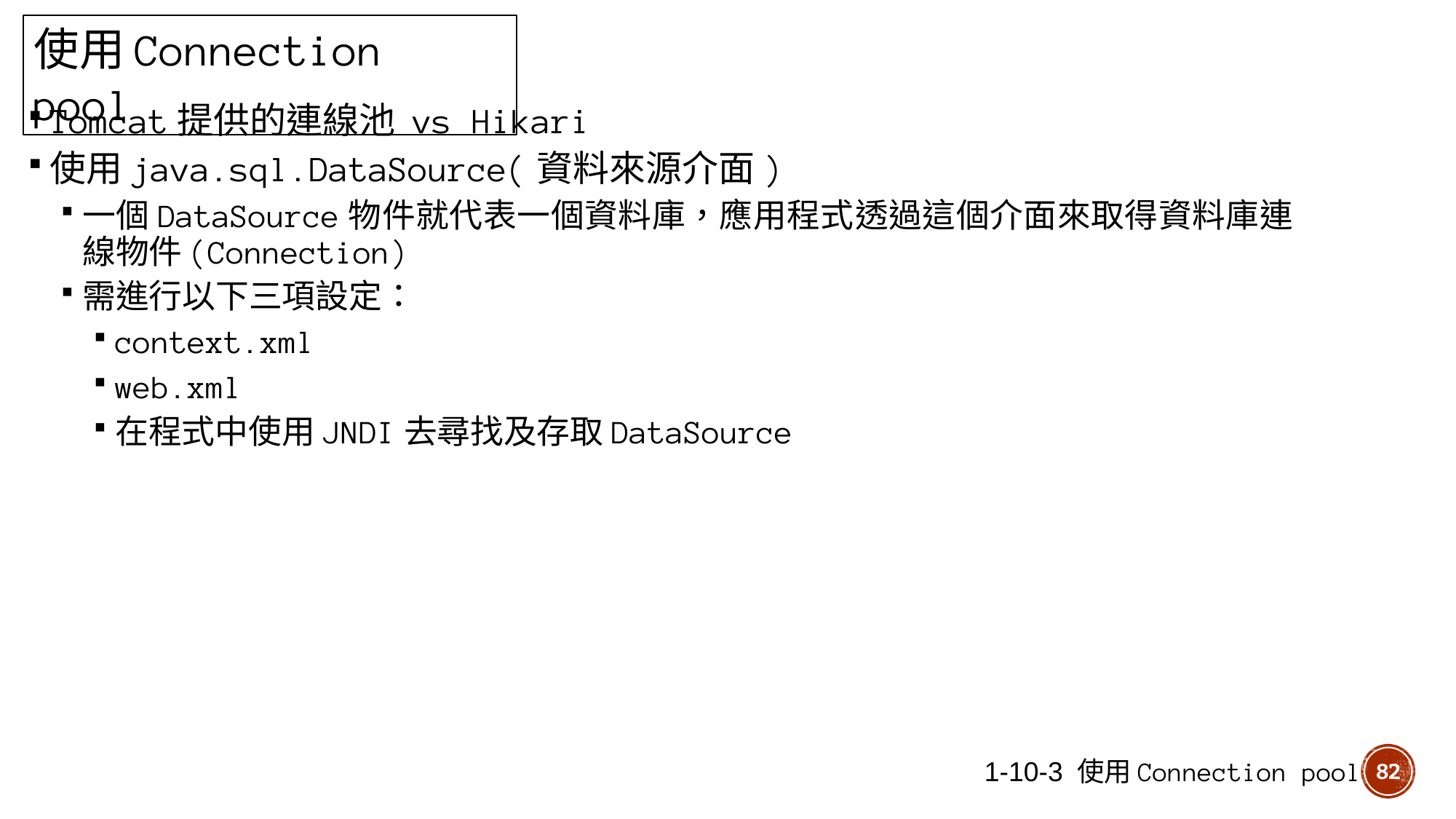

使用Connection pool
Tomcat提供的連線池 vs Hikari
使用java.sql.DataSource(資料來源介面)
一個DataSource物件就代表一個資料庫，應用程式透過這個介面來取得資料庫連線物件(Connection)
需進行以下三項設定：
context.xml
web.xml
在程式中使用JNDI去尋找及存取DataSource

1-10-3 使用Connection pool
82